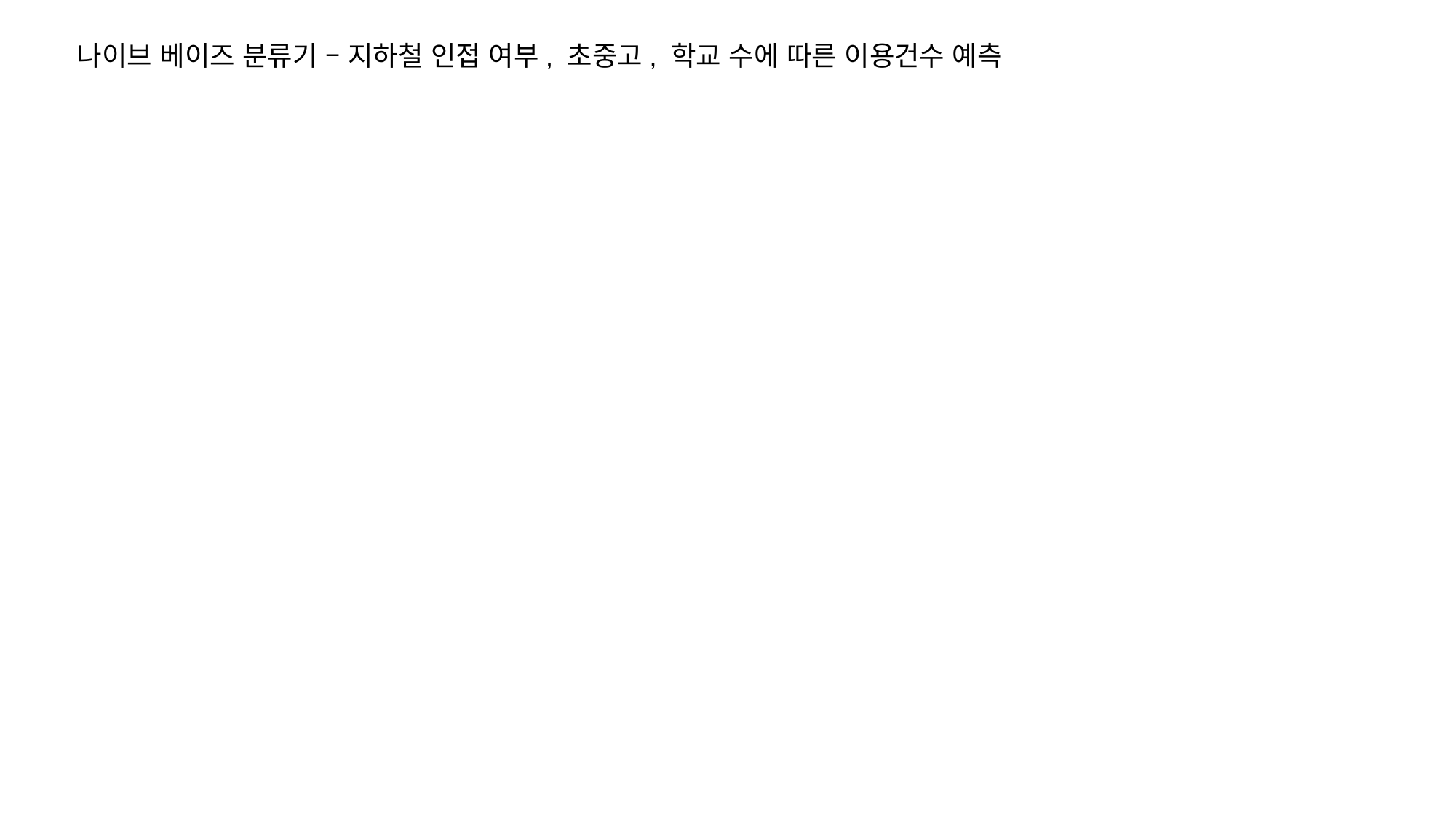

나이브 베이즈 분류기 – 지하철 인접 여부, 초중고, 학교 수에 따른 이용건수 예측